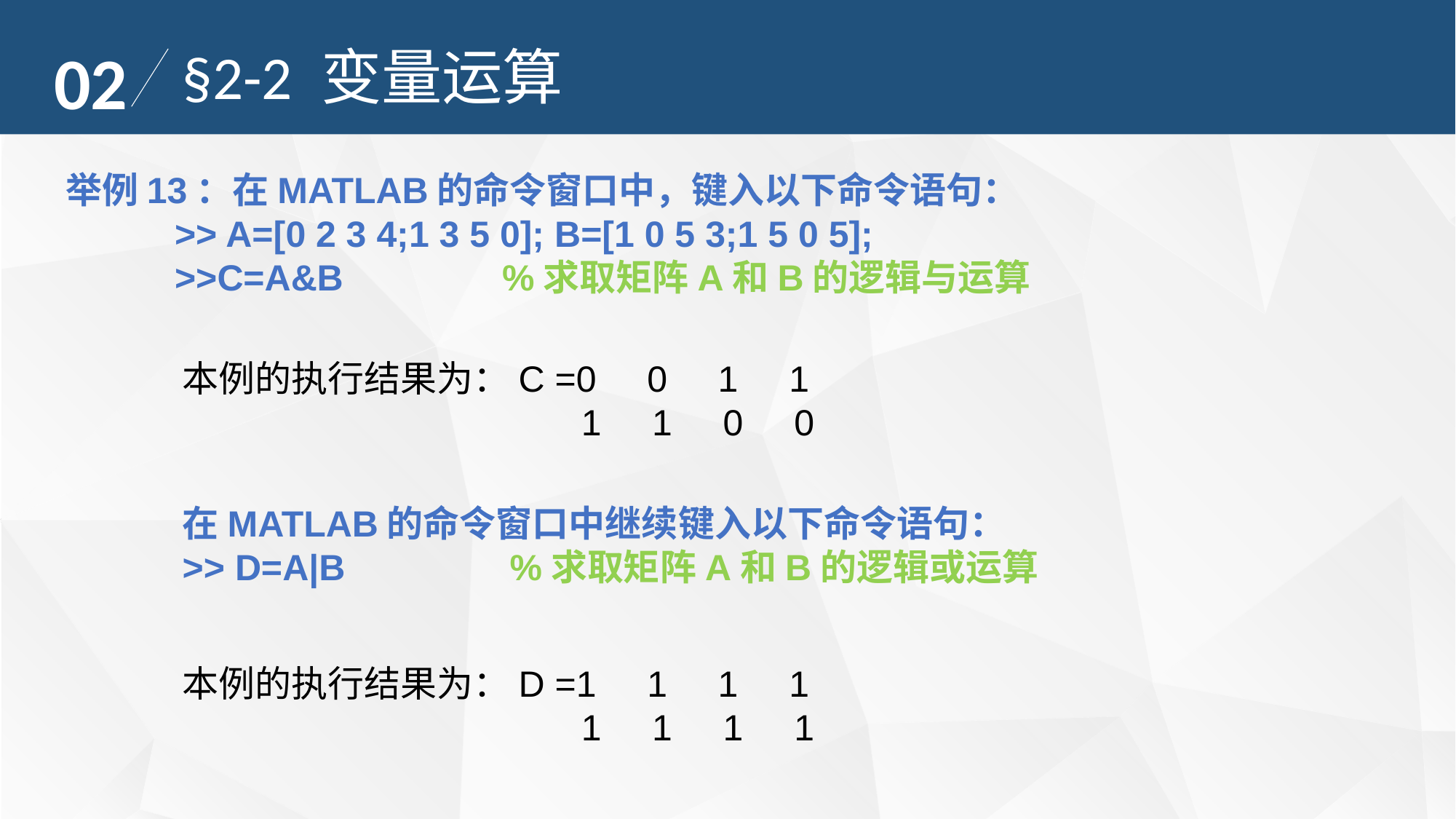

02
§2-2 变量运算
举例13：在MATLAB的命令窗口中，键入以下命令语句：
  	>> A=[0 2 3 4;1 3 5 0]; B=[1 0 5 3;1 5 0 5];
	>>C=A&B		%求取矩阵A和B的逻辑与运算
本例的执行结果为：C =0     0     1     1
			       1     1     0     0
在MATLAB的命令窗口中继续键入以下命令语句：
>> D=A|B		%求取矩阵A和B的逻辑或运算
本例的执行结果为：D =1     1     1     1
			       1     1     1     1